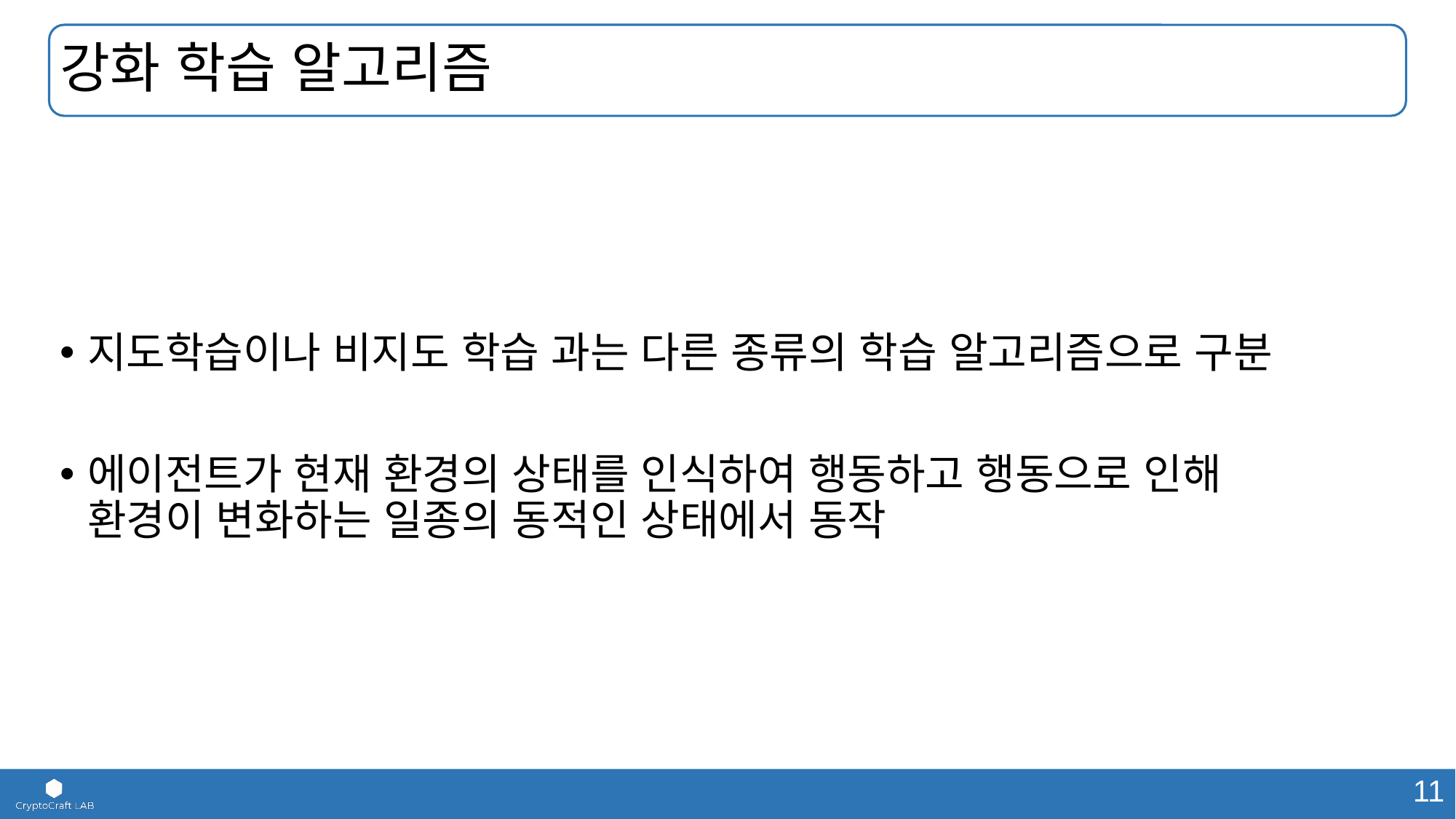

# 강화 학습 알고리즘

지도학습이나 비지도 학습 과는 다른 종류의 학습 알고리즘으로 구분

에이전트가 현재 환경의 상태를 인식하여 행동하고 행동으로 인해     환경이 변화하는 일종의 동적인 상태에서 동작